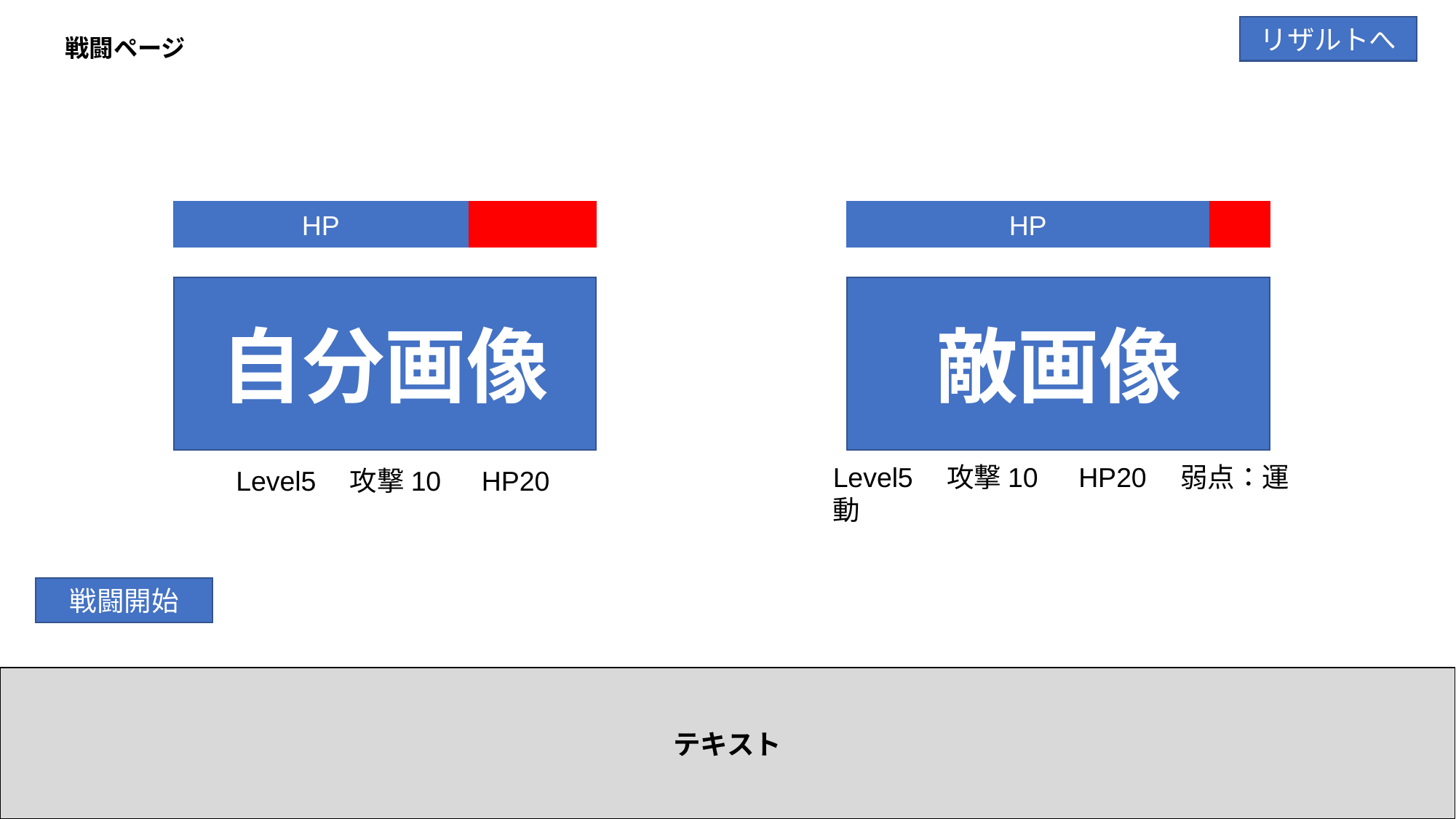

# 戦闘ページ
リザルトへ

HP
HP
敵画像
自分画像
Level5　攻撃10　HP20　弱点：運動
Level5　攻撃10　HP20
戦闘開始
テキスト